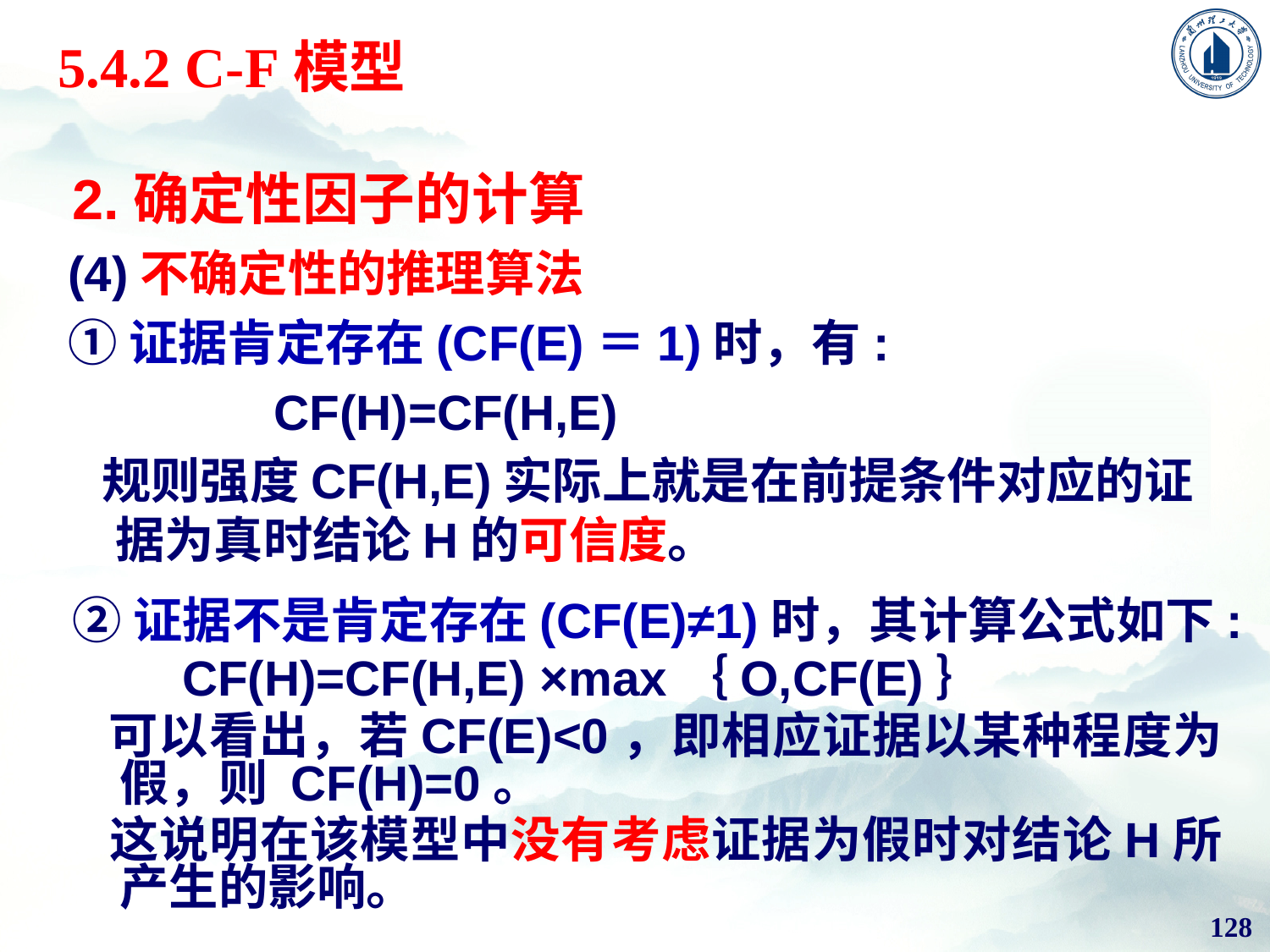

5.4.2 C-F模型
2.确定性因子的计算
(4)不确定性的推理算法
①证据肯定存在(CF(E)＝1)时，有:
               CF(H)=CF(H,E)
  规则强度CF(H,E)实际上就是在前提条件对应的证据为真时结论H的可信度。
②证据不是肯定存在(CF(E)≠1)时，其计算公式如下:
        CF(H)=CF(H,E) ×max｛O,CF(E)｝
  可以看出，若CF(E)<0，即相应证据以某种程度为假，则 CF(H)=0。
  这说明在该模型中没有考虑证据为假时对结论H所产生的影响。
128